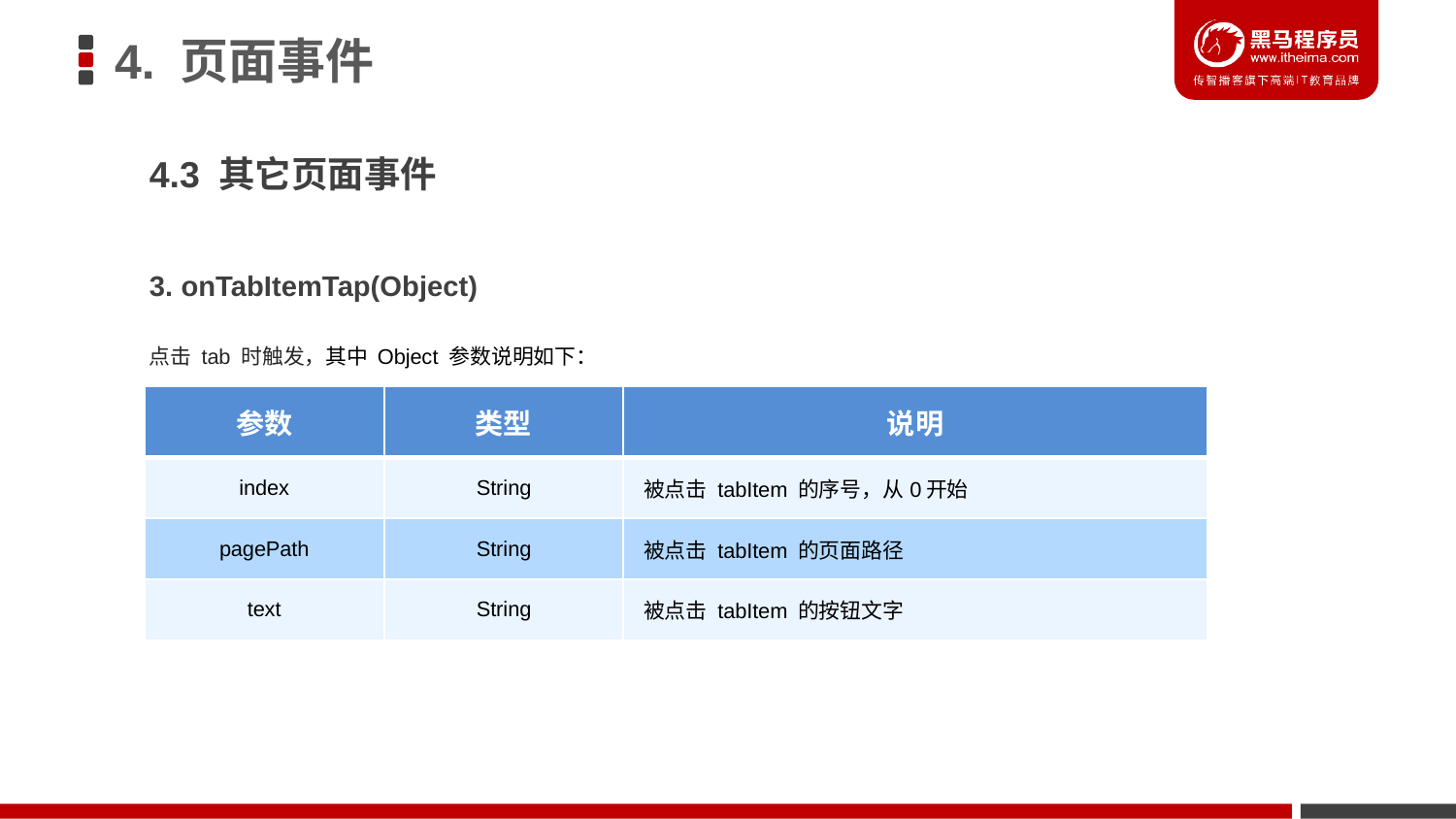

# 4. 页面事件
4.3 其它页面事件
3. onTabItemTap(Object)
点击 tab 时触发，其中 Object 参数说明如下：
| 参数 | 类型 | 说明 |
| --- | --- | --- |
| index | String | 被点击 tabItem 的序号，从0开始 |
| pagePath | String | 被点击 tabItem 的页面路径 |
| text | String | 被点击 tabItem 的按钮文字 |